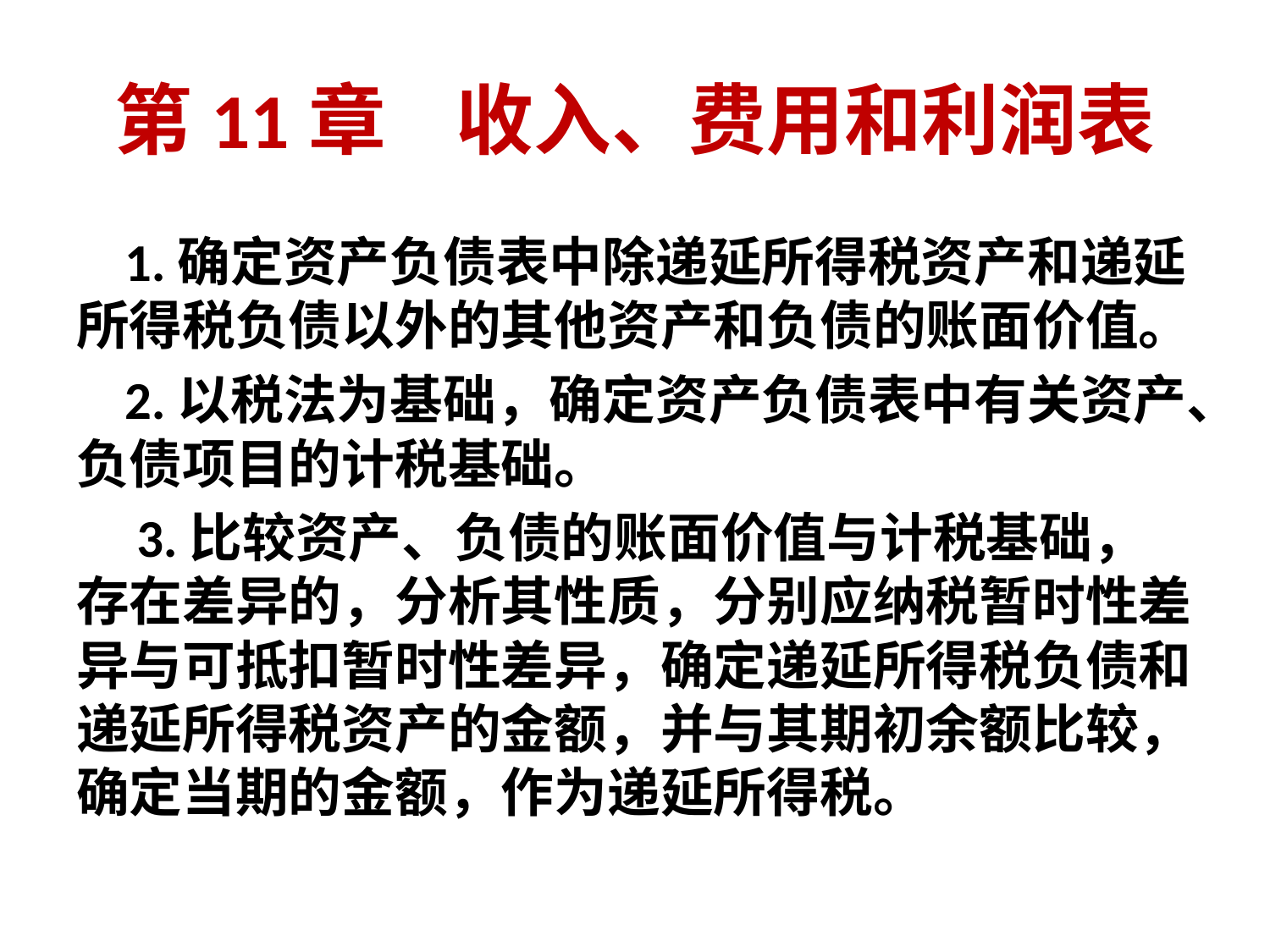

# 第11章    收入、费用和利润表
    1.确定资产负债表中除递延所得税资产和递延所得税负债以外的其他资产和负债的账面价值。
    2.以税法为基础，确定资产负债表中有关资产、负债项目的计税基础。
     3.比较资产、负债的账面价值与计税基础，存在差异的，分析其性质，分别应纳税暂时性差异与可抵扣暂时性差异，确定递延所得税负债和递延所得税资产的金额，并与其期初余额比较，确定当期的金额，作为递延所得税。